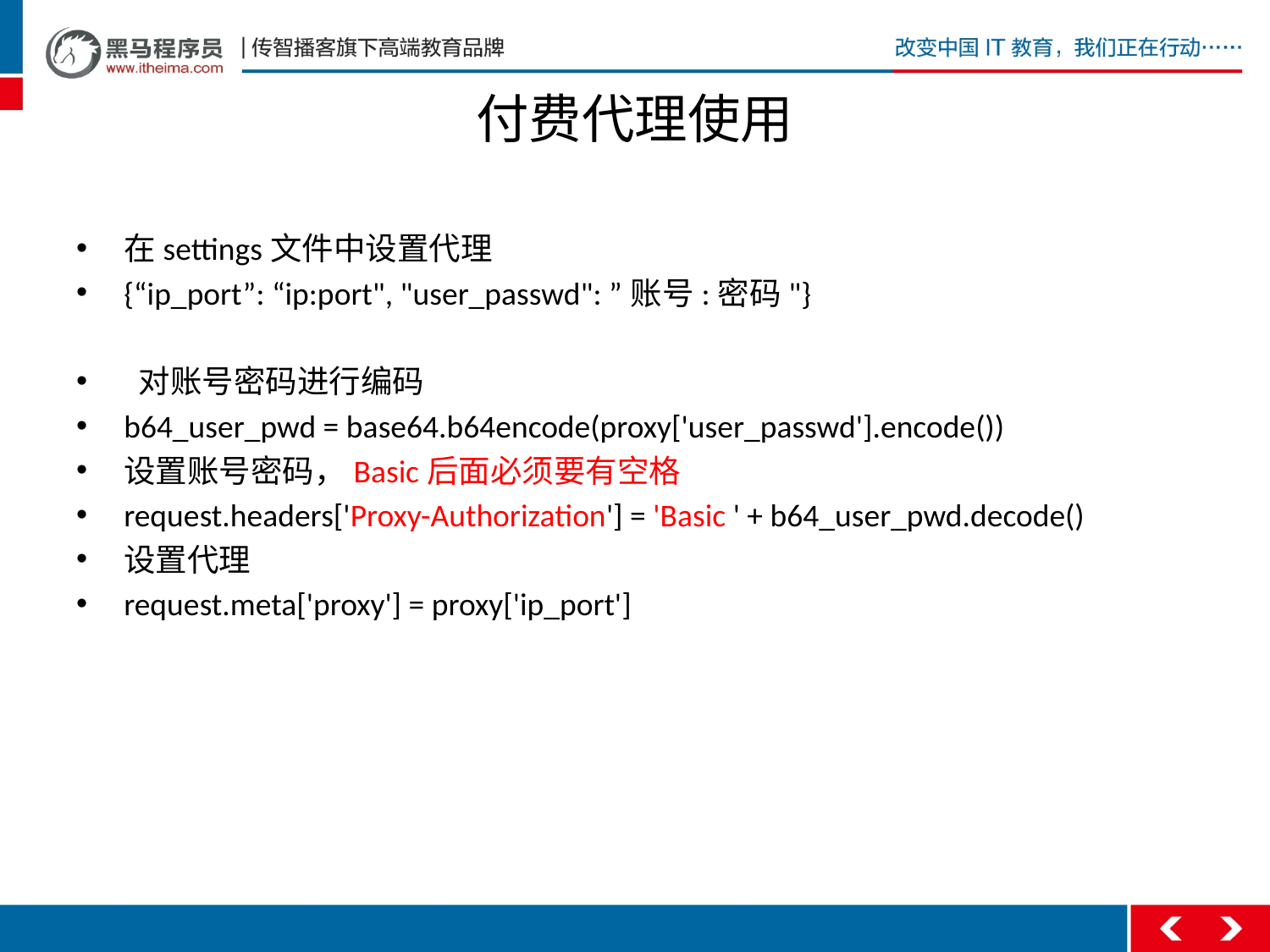

# 付费代理使用
在settings文件中设置代理
{“ip_port”: “ip:port", "user_passwd": ”账号:密码"}

 对账号密码进行编码
b64_user_pwd = base64.b64encode(proxy['user_passwd'].encode())
设置账号密码，Basic后面必须要有空格
request.headers['Proxy-Authorization'] = 'Basic ' + b64_user_pwd.decode()
设置代理
request.meta['proxy'] = proxy['ip_port']